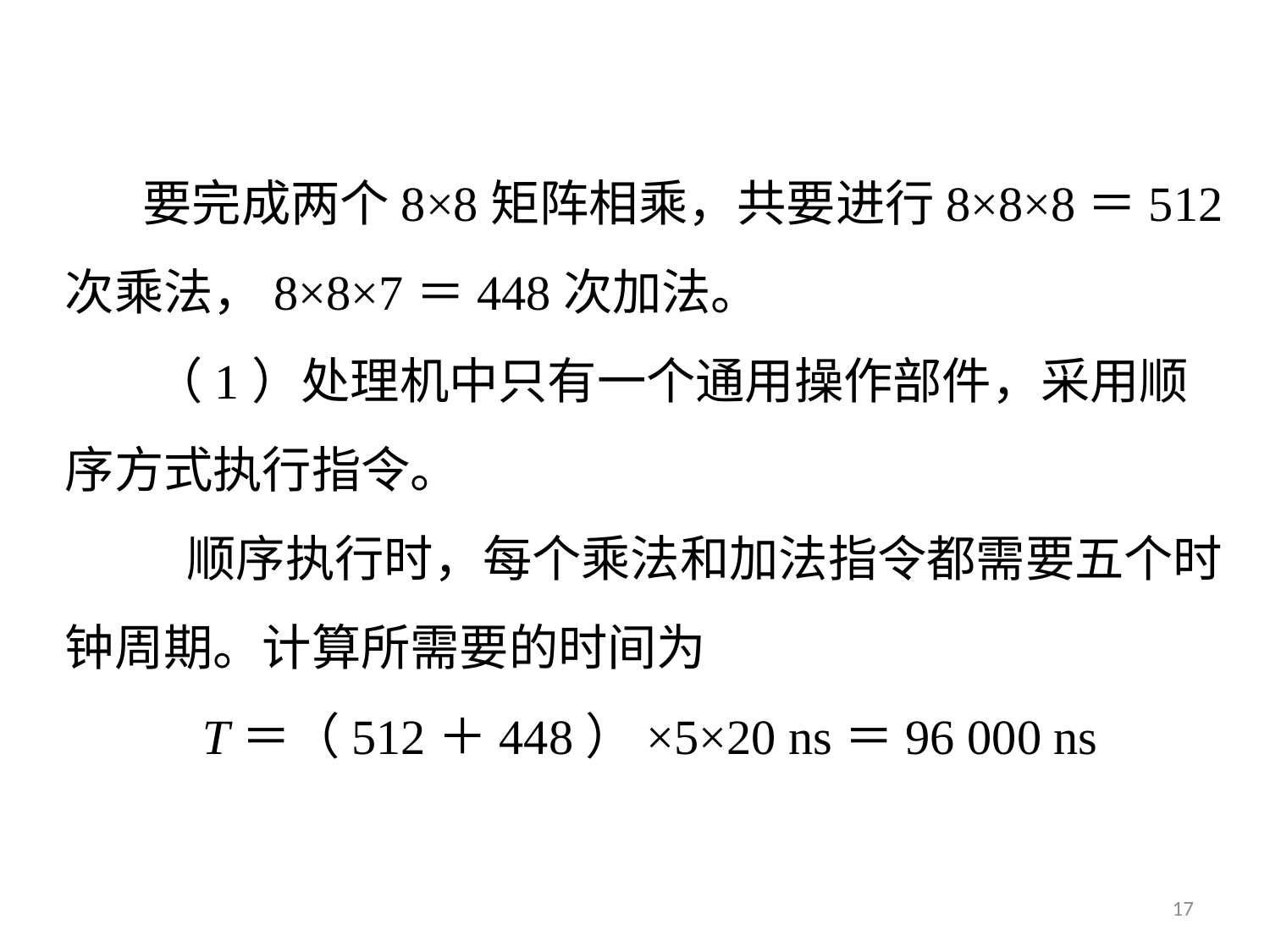

要完成两个8×8矩阵相乘，共要进行8×8×8＝512次乘法，8×8×7＝448次加法。
       （1）处理机中只有一个通用操作部件，采用顺序方式执行指令。
          顺序执行时，每个乘法和加法指令都需要五个时钟周期。计算所需要的时间为
T＝（512＋448）×5×20 ns＝96 000 ns
17